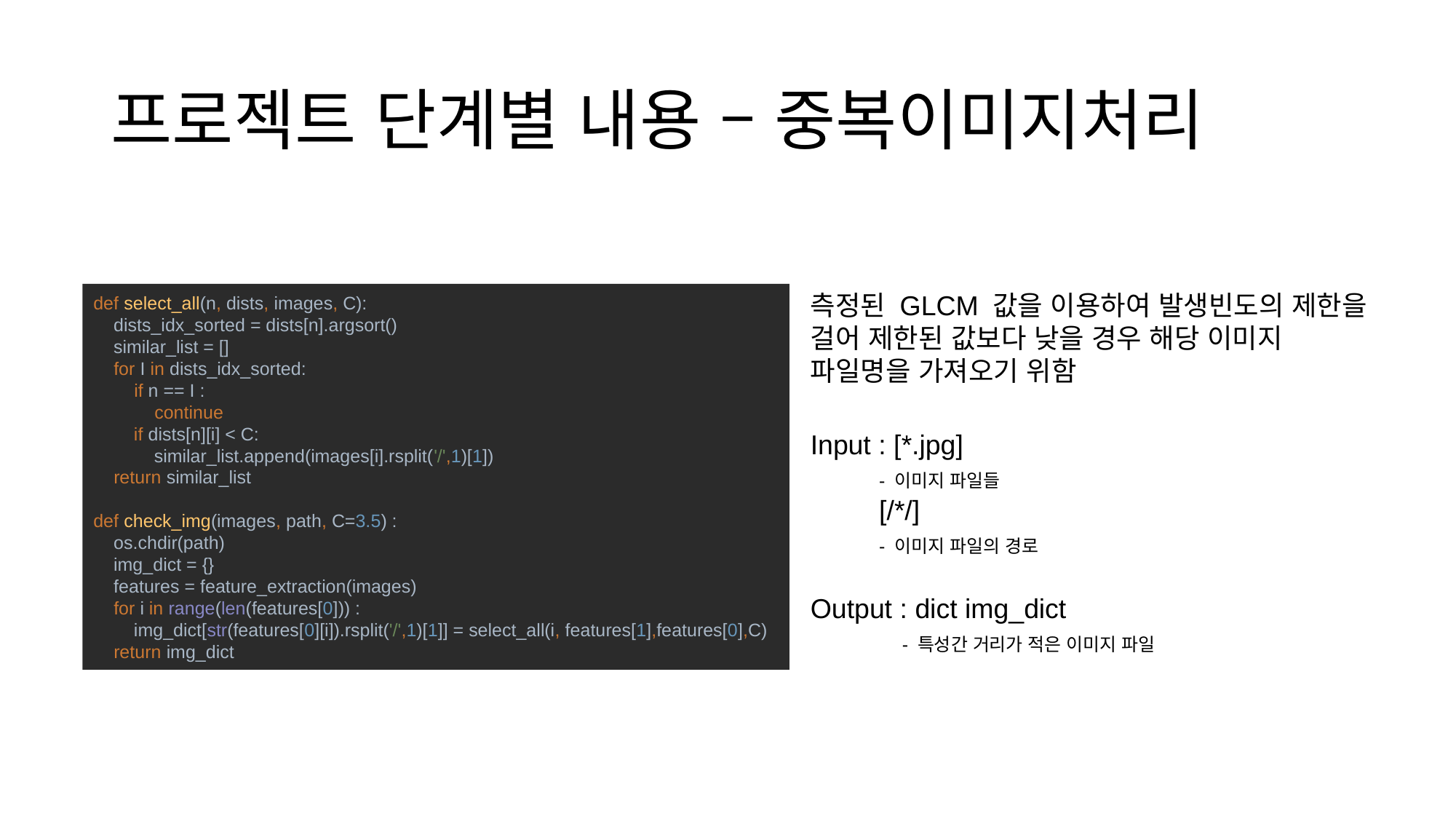

# 프로젝트 단계별 내용 – 중복이미지처리
측정된 GLCM 값을 이용하여 발생빈도의 제한을 걸어 제한된 값보다 낮을 경우 해당 이미지 파일명을 가져오기 위함
def select_all(n, dists, images, C):
    dists_idx_sorted = dists[n].argsort()
    similar_list = []
    for I in dists_idx_sorted:
        if n == I :
            continue
        if dists[n][i] < C:
            similar_list.append(images[i].rsplit('/',1)[1])
    return similar_list
def check_img(images, path, C=3.5) :
    os.chdir(path)
    img_dict = {}
    features = feature_extraction(images)
    for i in range(len(features[0])) :
        img_dict[str(features[0][i]).rsplit('/',1)[1]] = select_all(i, features[1],features[0],C)
    return img_dict
Input : [*.jpg]
         - 이미지 파일들
         [/*/]
         - 이미지 파일의 경로

Output : dict img_dict
            - 특성간 거리가 적은 이미지 파일